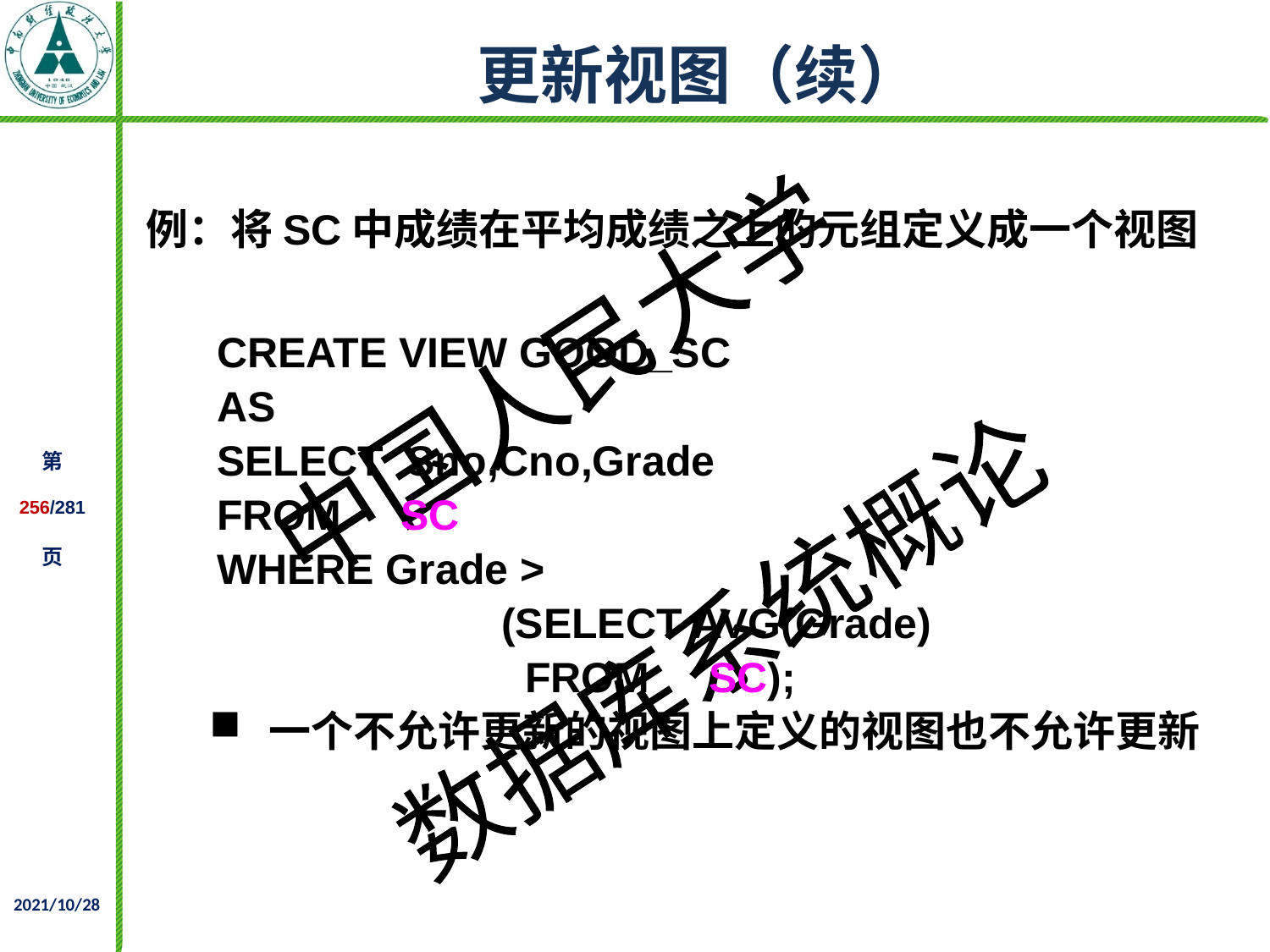

# 更新视图（续）
例：将SC中成绩在平均成绩之上的元组定义成一个视图

      CREATE VIEW GOOD_SC
      AS
      SELECT  Sno,Cno,Grade
      FROM     SC
      WHERE Grade >
                              (SELECT AVG(Grade)
                                FROM     SC);
 一个不允许更新的视图上定义的视图也不允许更新
2021/10/28